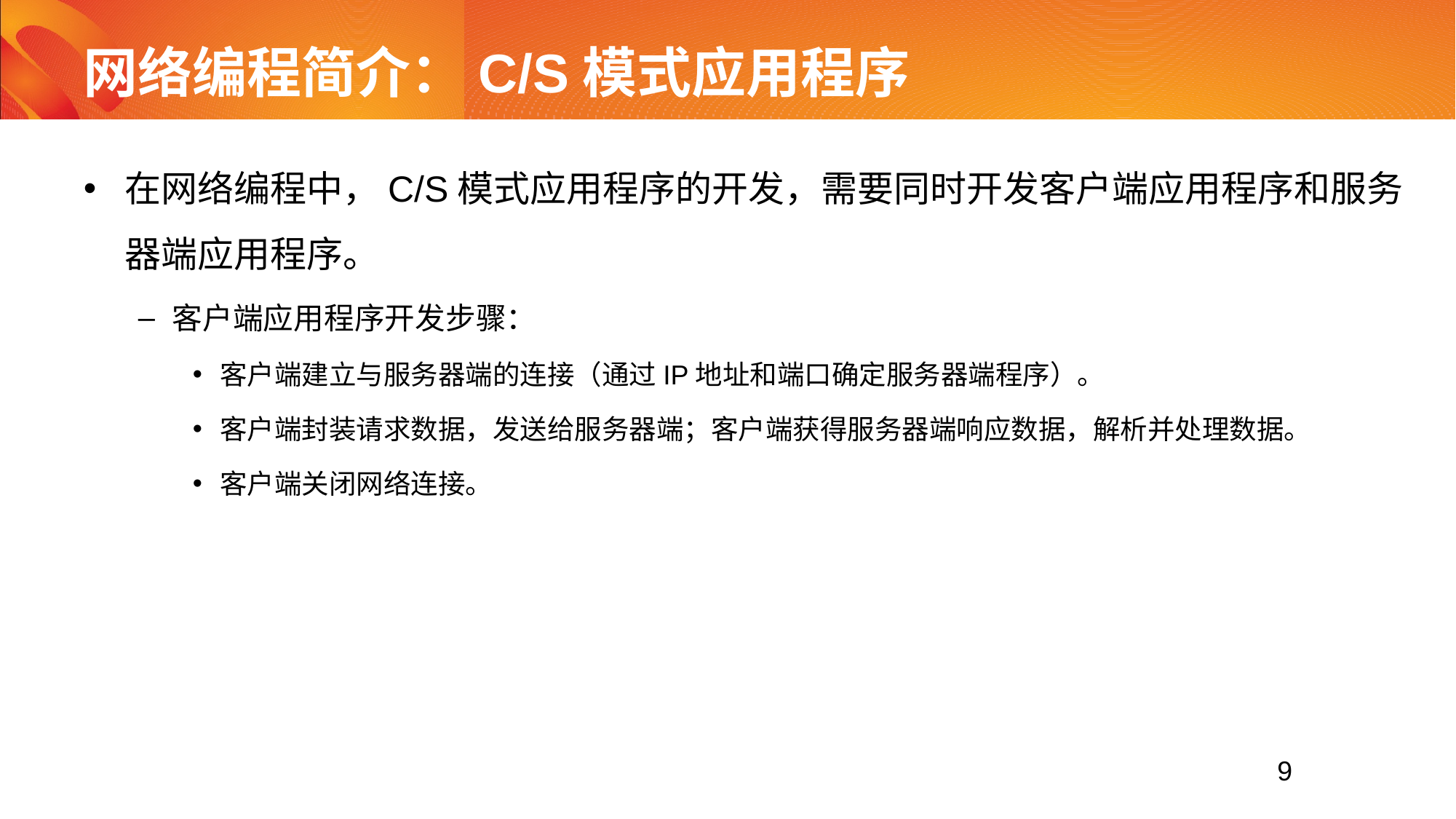

# 网络编程简介：C/S模式应用程序
在网络编程中，C/S模式应用程序的开发，需要同时开发客户端应用程序和服务器端应用程序。
客户端应用程序开发步骤：
客户端建立与服务器端的连接（通过IP地址和端口确定服务器端程序）。
客户端封装请求数据，发送给服务器端；客户端获得服务器端响应数据，解析并处理数据。
客户端关闭网络连接。